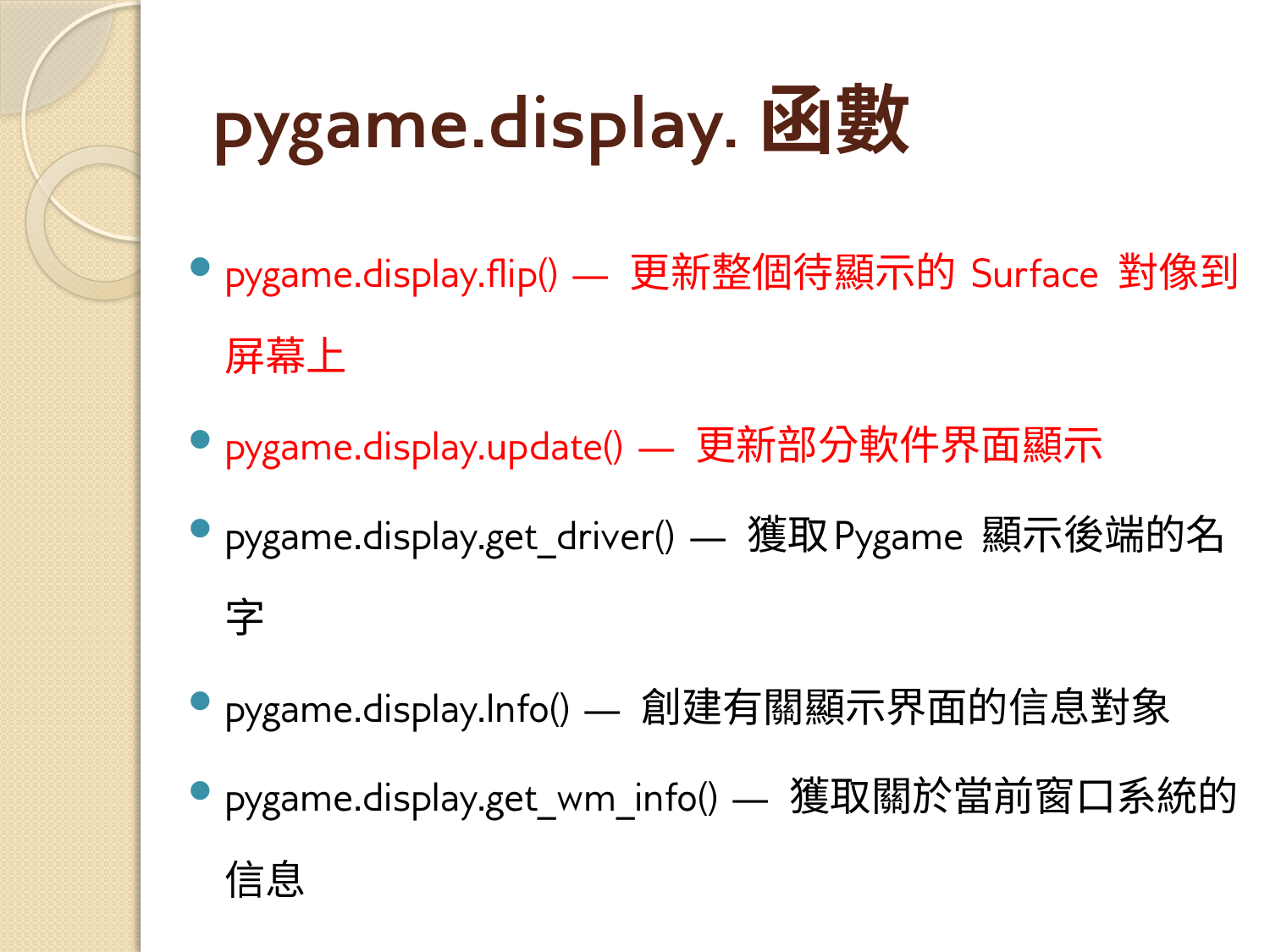

# pygame.display.函數
pygame.display.flip() — 更新整個待顯示的 Surface 對像到屏幕上
pygame.display.update() — 更新部分軟件界面顯示
pygame.display.get_driver() — 獲取Pygame 顯示後端的名字
pygame.display.Info() — 創建有關顯示界面的信息對象
pygame.display.get_wm_info() — 獲取關於當前窗口系統的信息